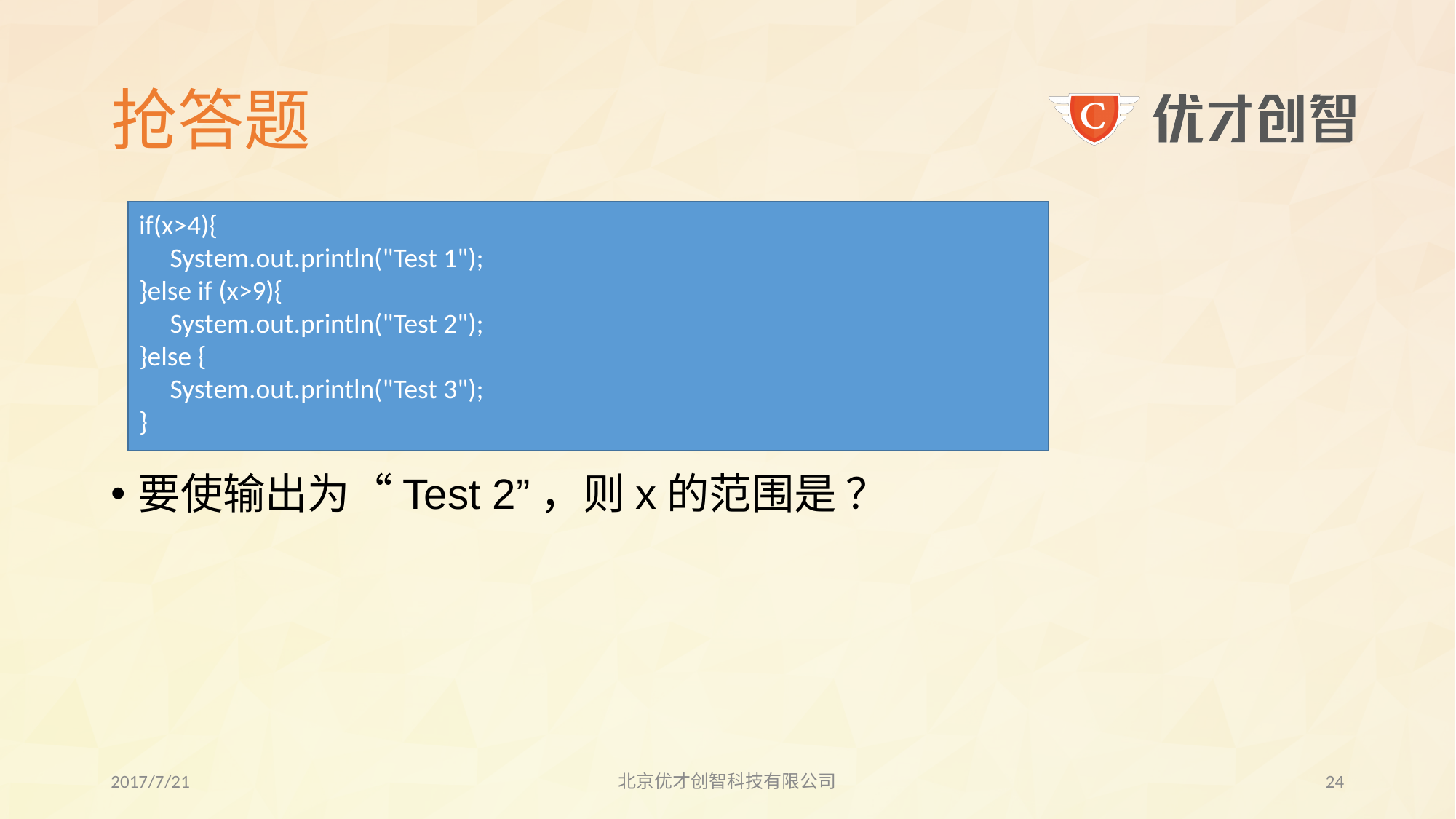

# 抢答题
if(x>4){
     System.out.println("Test 1");
}else if (x>9){
     System.out.println("Test 2");
}else {
     System.out.println("Test 3");
}

要使输出为“Test 2”，则x的范围是 ？
2017/7/21
北京优才创智科技有限公司
24